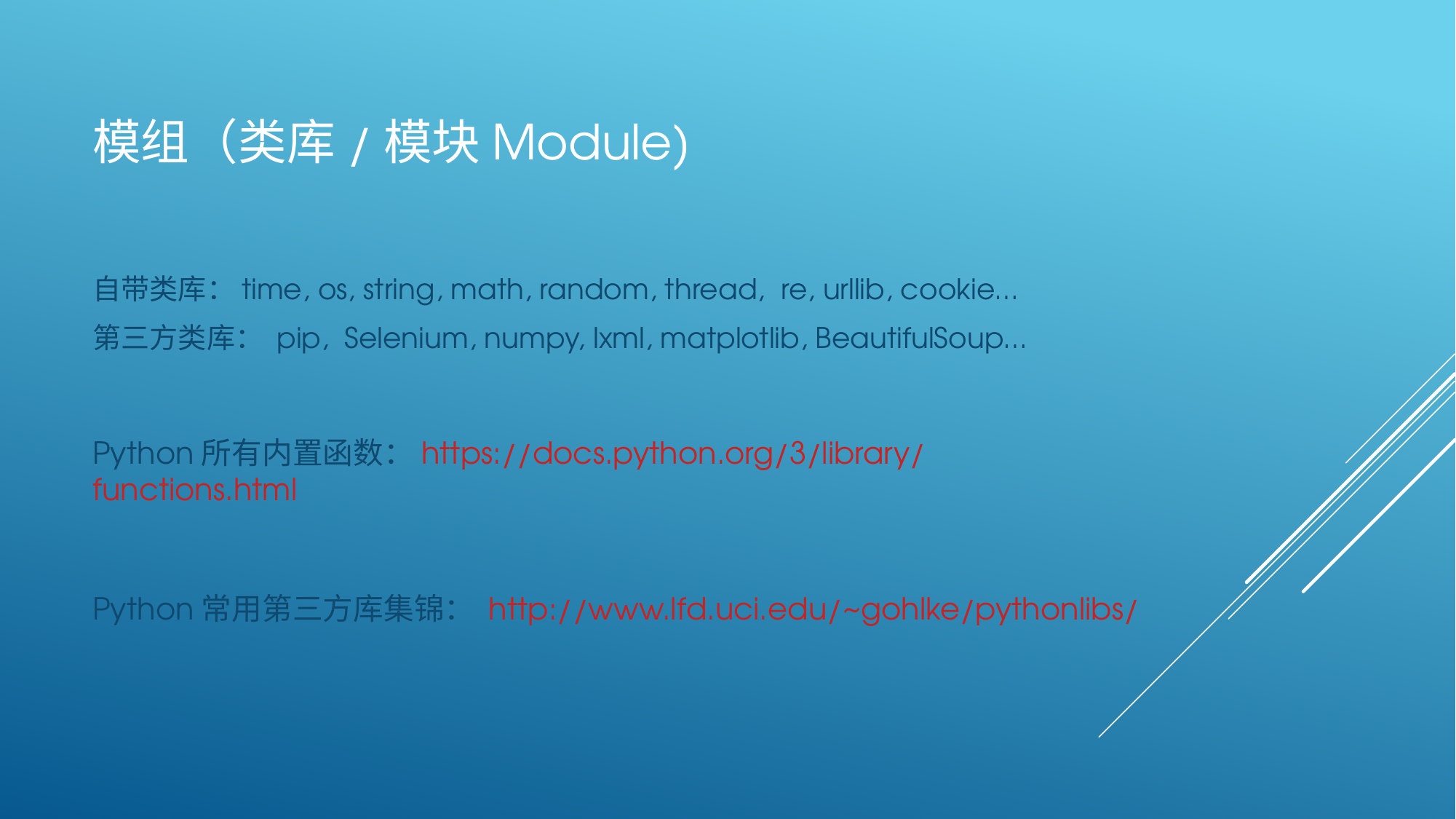

# 模组（类库/模块Module)
自带类库：time, os, string, math, random, thread,  re, urllib, cookie…
第三方类库： pip,  Selenium, numpy, lxml, matplotlib, BeautifulSoup…
Python所有内置函数：https://docs.python.org/3/library/functions.html
Python常用第三方库集锦： http://www.lfd.uci.edu/~gohlke/pythonlibs/